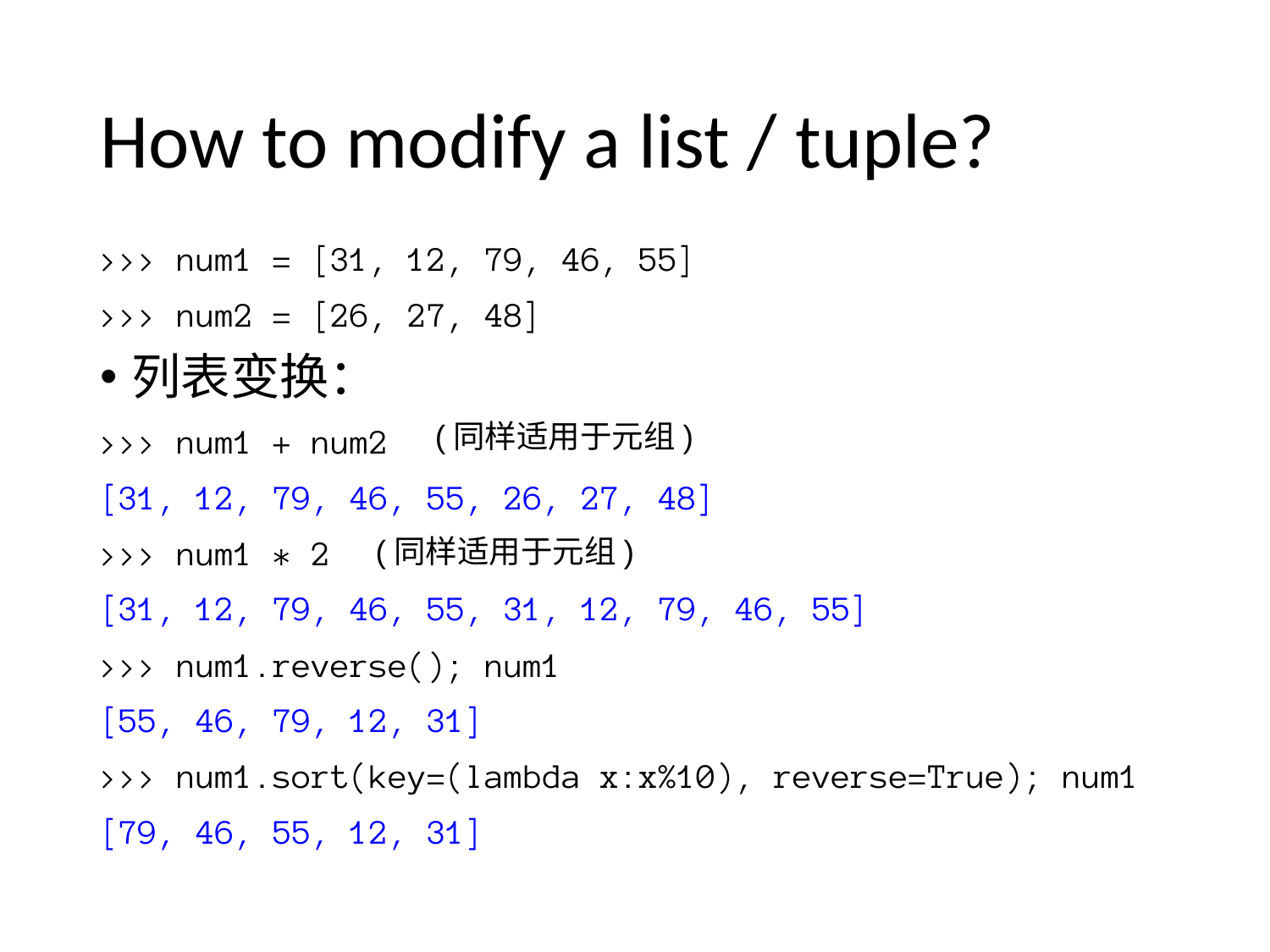

# How to modify a list / tuple?
>>> num1 = [31, 12, 79, 46, 55]
>>> num2 = [26, 27, 48]
列表变换：
>>> num1 + num2
[31, 12, 79, 46, 55, 26, 27, 48]
>>> num1 * 2
[31, 12, 79, 46, 55, 31, 12, 79, 46, 55]
>>> num1.reverse(); num1
[55, 46, 79, 12, 31]
>>> num1.sort(key=(lambda x:x%10), reverse=True); num1
[79, 46, 55, 12, 31]

(同样适用于元组)
(同样适用于元组)